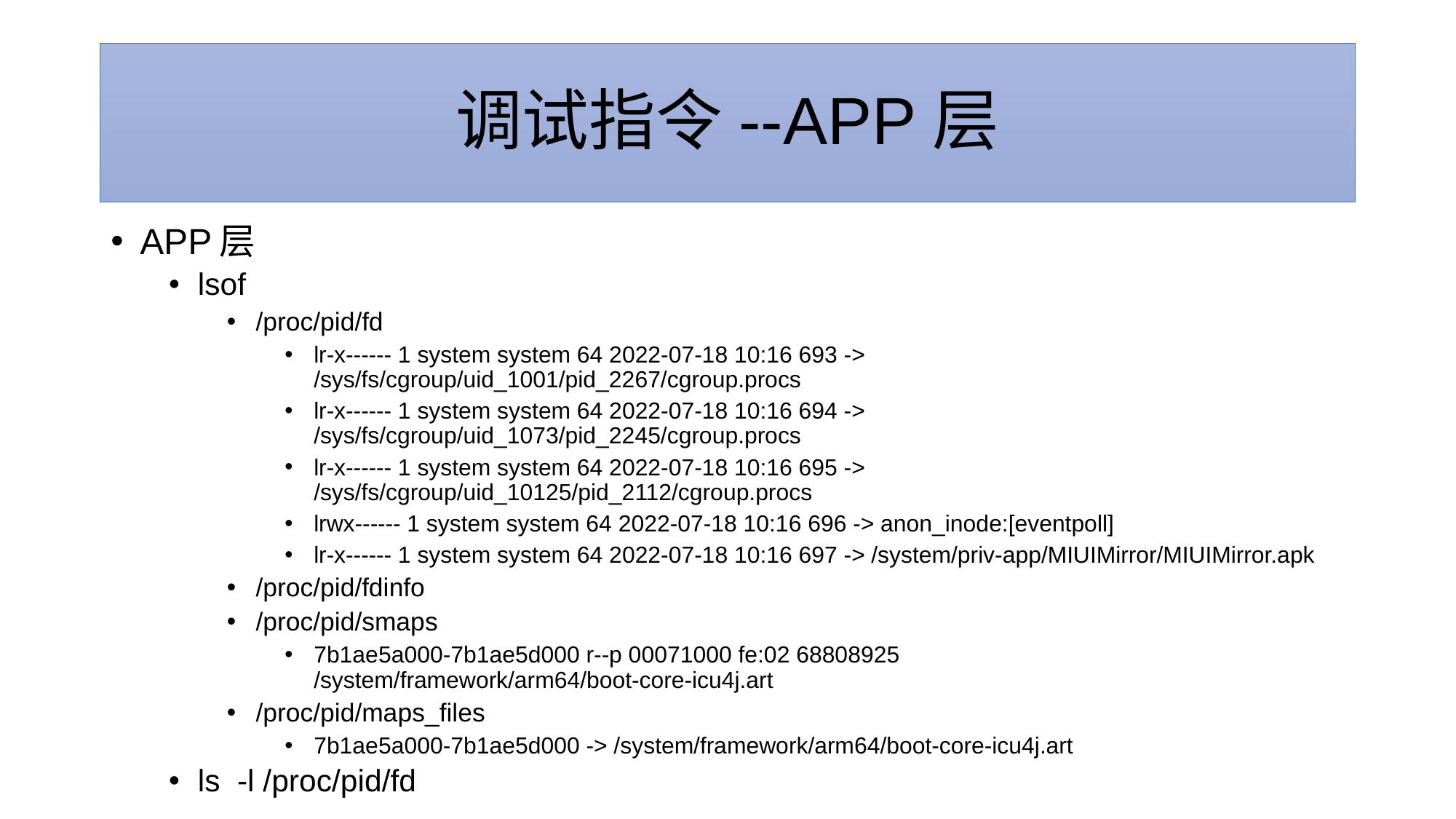

# 调试指令--APP层
APP层
lsof
/proc/pid/fd
lr-x------ 1 system system 64 2022-07-18 10:16 693 -> /sys/fs/cgroup/uid_1001/pid_2267/cgroup.procs
lr-x------ 1 system system 64 2022-07-18 10:16 694 -> /sys/fs/cgroup/uid_1073/pid_2245/cgroup.procs
lr-x------ 1 system system 64 2022-07-18 10:16 695 -> /sys/fs/cgroup/uid_10125/pid_2112/cgroup.procs
lrwx------ 1 system system 64 2022-07-18 10:16 696 -> anon_inode:[eventpoll]
lr-x------ 1 system system 64 2022-07-18 10:16 697 -> /system/priv-app/MIUIMirror/MIUIMirror.apk
/proc/pid/fdinfo
/proc/pid/smaps
7b1ae5a000-7b1ae5d000 r--p 00071000 fe:02 68808925                       /system/framework/arm64/boot-core-icu4j.art
/proc/pid/maps_files
7b1ae5a000-7b1ae5d000 -> /system/framework/arm64/boot-core-icu4j.art
ls  -l /proc/pid/fd